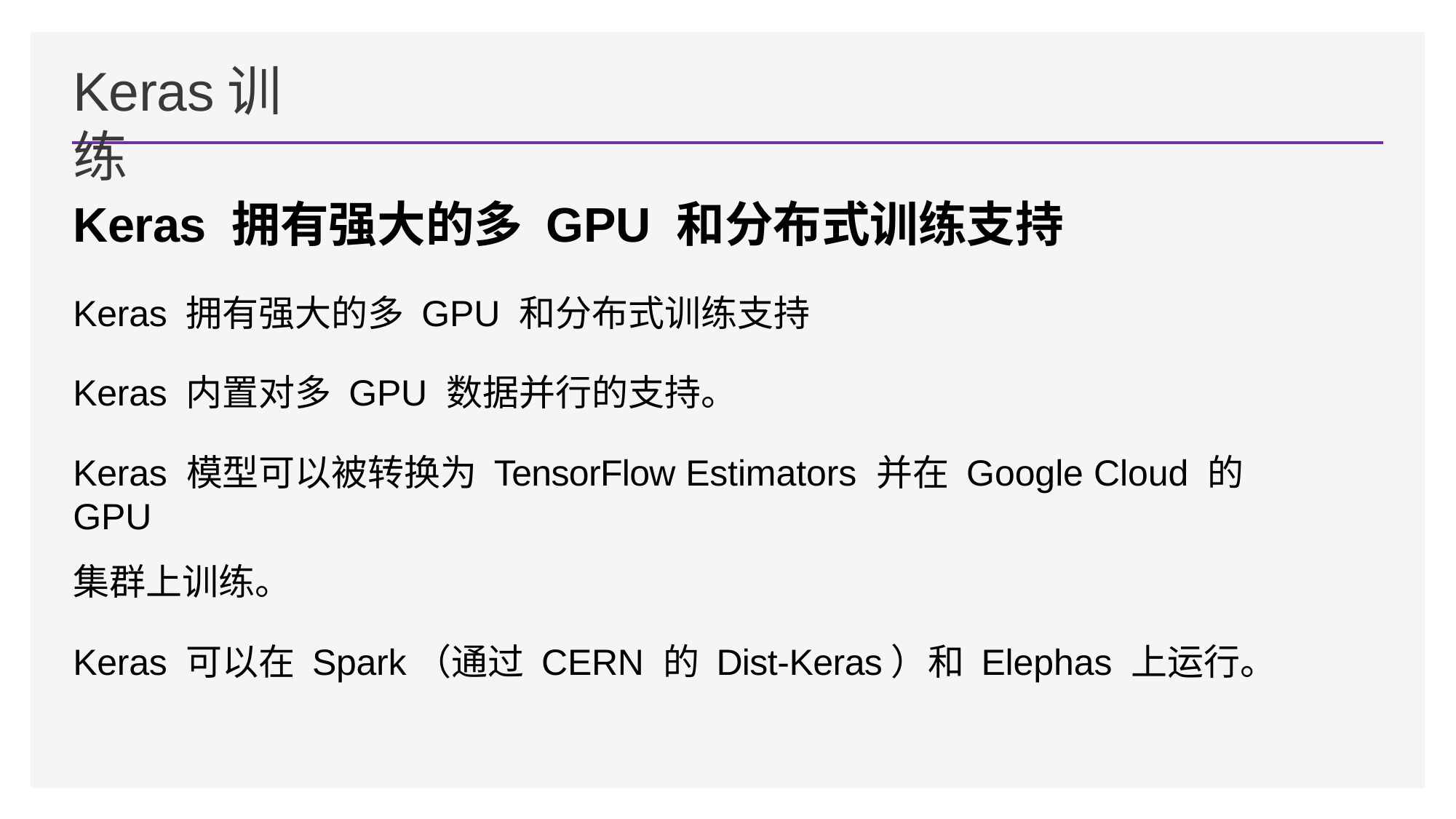

# Keras训练
Keras 拥有强大的多 GPU 和分布式训练支持

Keras 拥有强大的多 GPU 和分布式训练支持

Keras 内置对多 GPU 数据并行的支持。

Keras 模型可以被转换为 TensorFlow Estimators 并在 Google Cloud 的 GPU
集群上训练。

Keras 可以在 Spark（通过 CERN 的 Dist-Keras）和 Elephas 上运行。